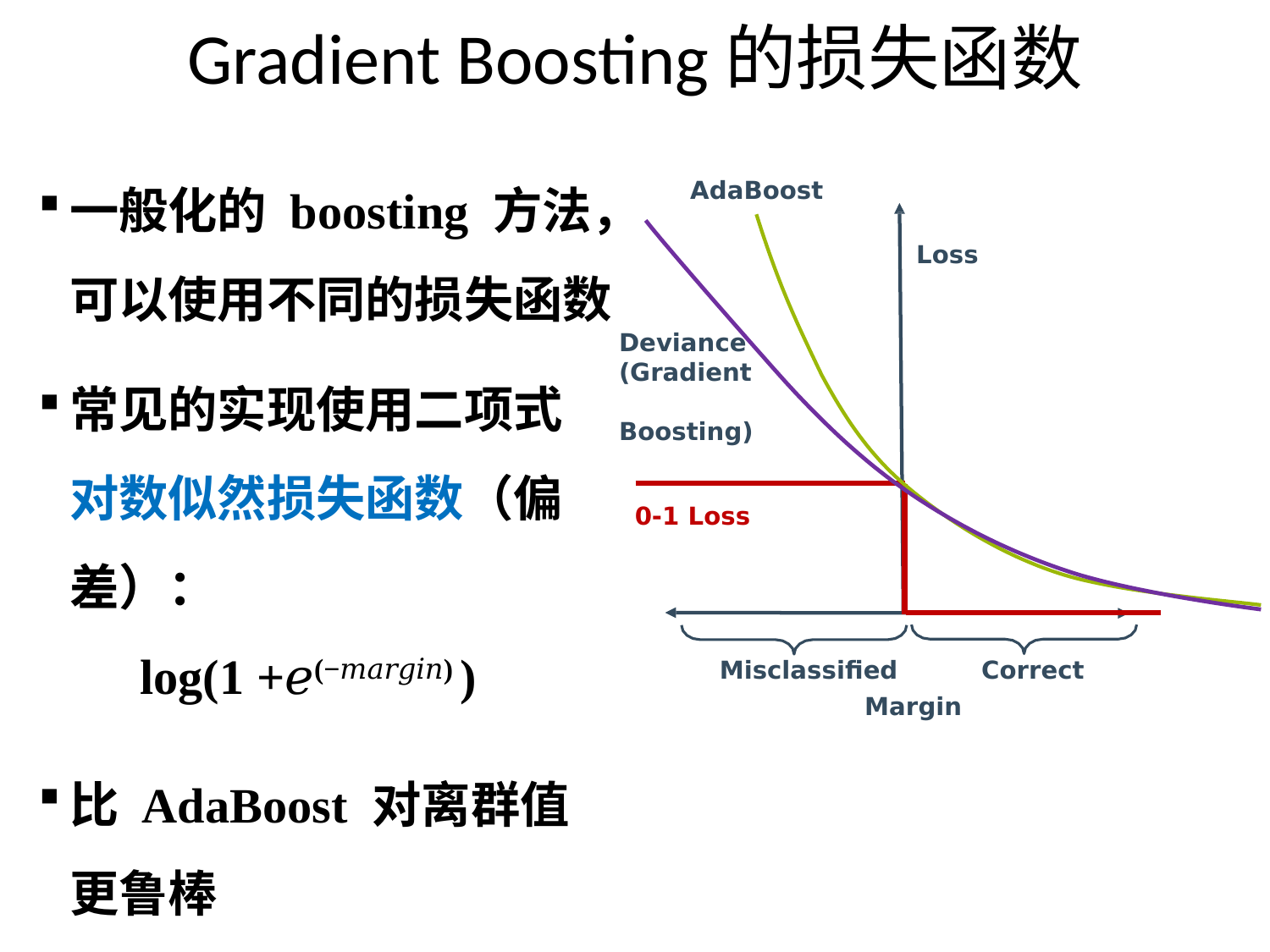

# Gradient Boosting的损失函数
一般化的 boosting 方法，可以使用不同的损失函数
常见的实现使用二项式对数似然损失函数（偏差）：
log(1 +𝑒(−𝑚𝑎𝑟𝑔𝑖𝑛) )
比 AdaBoost 对离群值更鲁棒
AdaBoost

Loss
Deviance  (Gradient  Boosting)

0-1 Loss

Misclassified
Margin
Correct